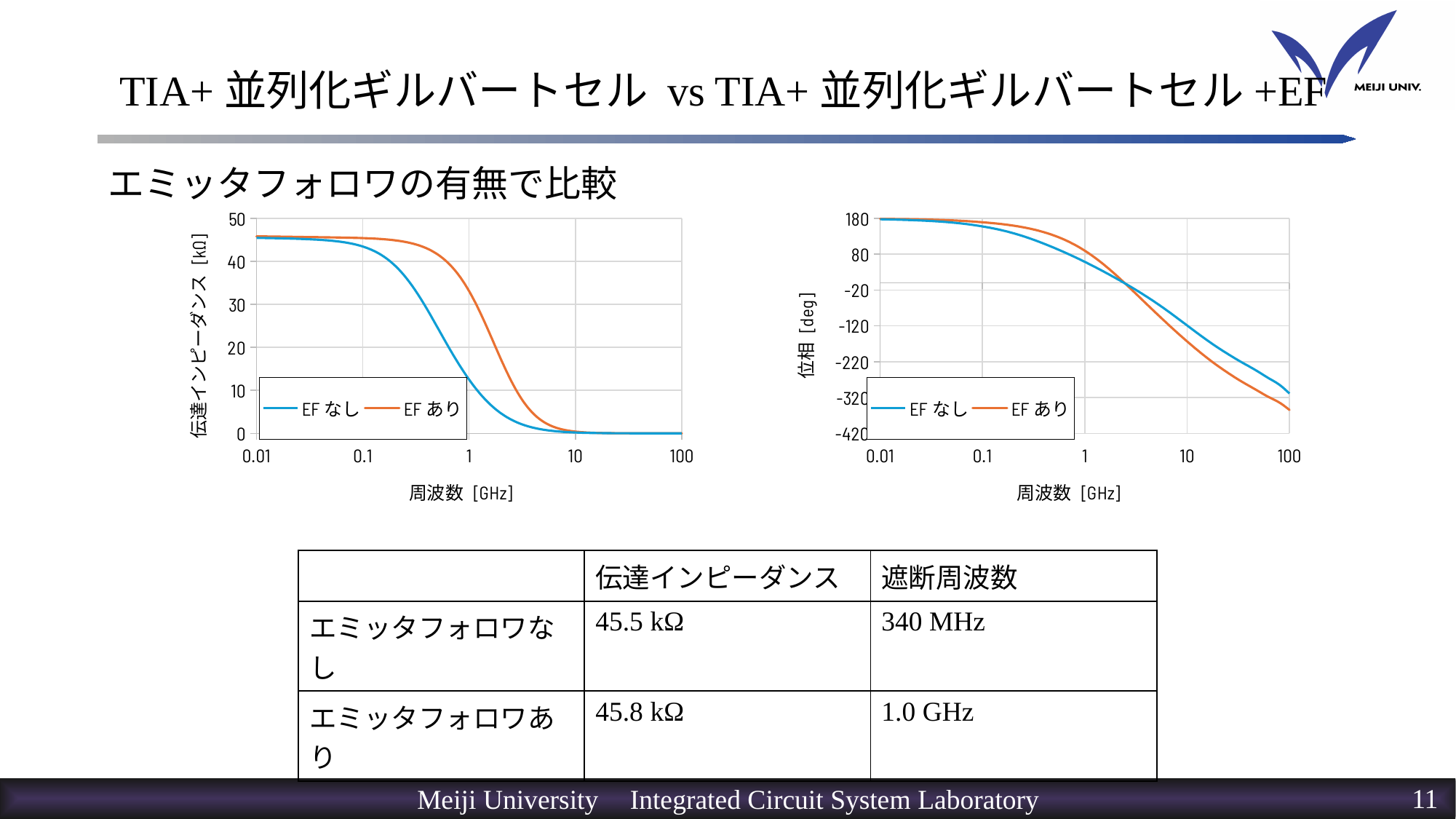

# TIA+並列化ギルバートセル vs TIA+並列化ギルバートセル+EF
エミッタフォロワの有無で比較

### Chart

| Category |  |  |
|---|---|---|

### Chart

| Category |  |  |
|---|---|---|
|  | 伝達インピーダンス | 遮断周波数 |
| --- | --- | --- |
| エミッタフォロワなし | 45.5 kΩ | 340 MHz |
| エミッタフォロワあり | 45.8 kΩ | 1.0 GHz |